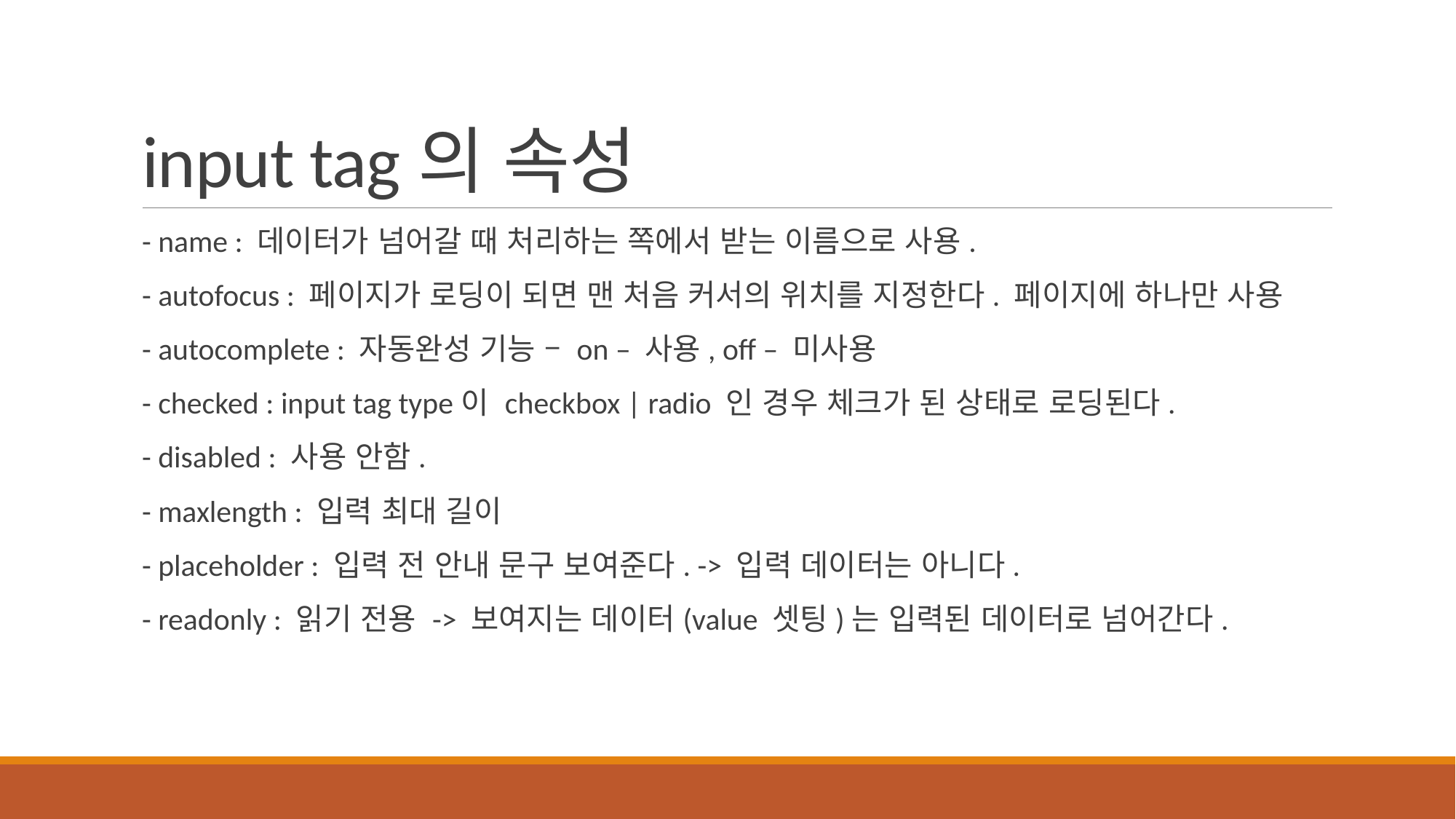

# input tag의 속성
- name : 데이터가 넘어갈 때 처리하는 쪽에서 받는 이름으로 사용.
- autofocus : 페이지가 로딩이 되면 맨 처음 커서의 위치를 지정한다. 페이지에 하나만 사용
- autocomplete : 자동완성 기능 – on – 사용, off – 미사용
- checked : input tag type이 checkbox | radio 인 경우 체크가 된 상태로 로딩된다.
- disabled : 사용 안함.
- maxlength : 입력 최대 길이
- placeholder : 입력 전 안내 문구 보여준다. -> 입력 데이터는 아니다.
- readonly : 읽기 전용 -> 보여지는 데이터(value 셋팅)는 입력된 데이터로 넘어간다.